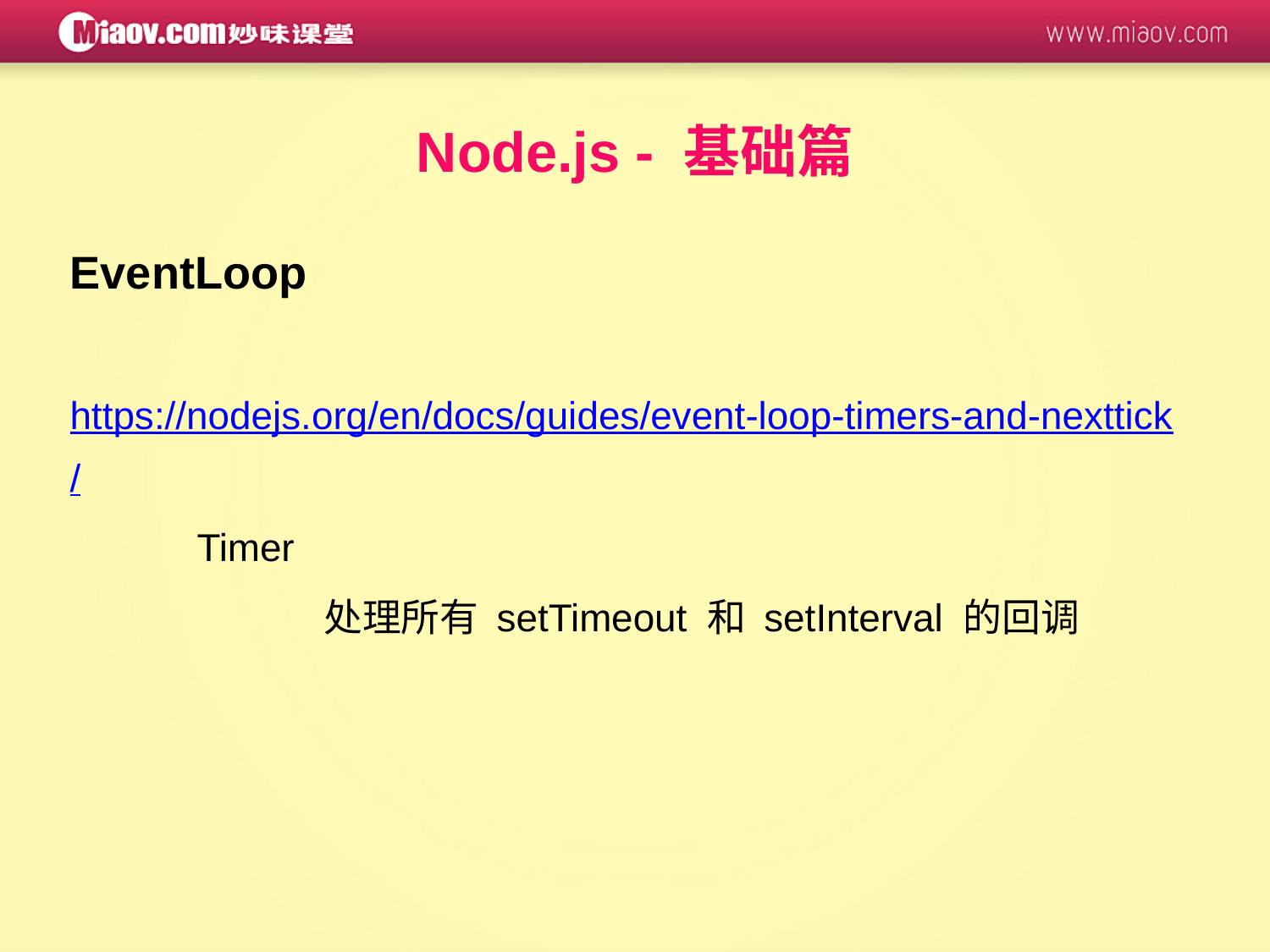

Node.js - 基础篇
EventLoop
	https://nodejs.org/en/docs/guides/event-loop-timers-and-nexttick/
	Timer
		处理所有 setTimeout 和 setInterval 的回调